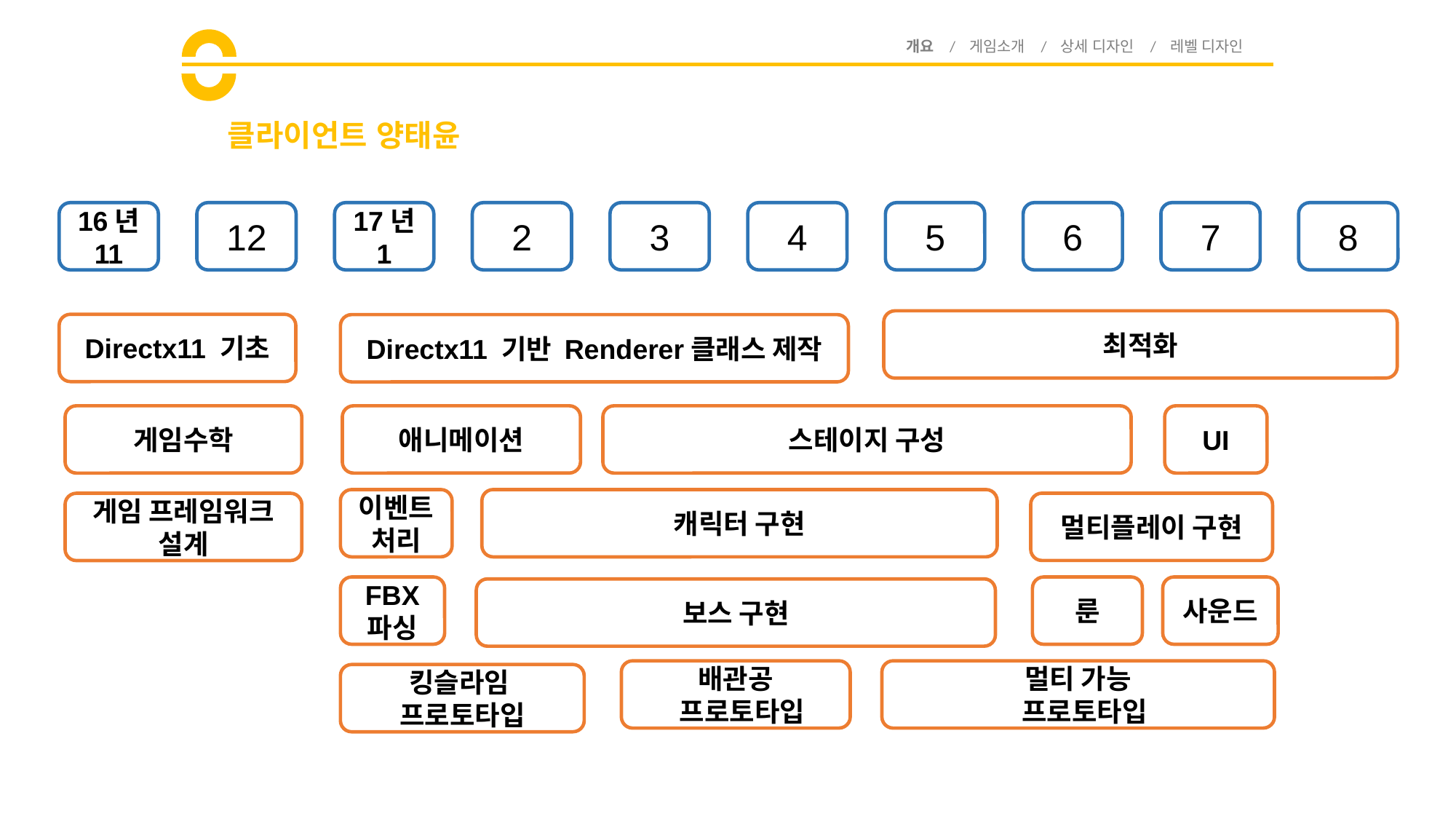

개요   /   게임소개   /   상세 디자인   /   레벨 디자인

# 클라이언트 양태윤
16년
11
12
17년
1
2
3
4
5
6
7
8
최적화
Directx11 기초
Directx11 기반 Renderer클래스 제작
게임수학
애니메이션
스테이지 구성
UI
이벤트 처리
캐릭터 구현
멀티플레이 구현
게임 프레임워크 설계
FBX 파싱
룬
사운드
보스 구현
배관공
 프로토타입
멀티 가능
 프로토타입
킹슬라임
프로토타입